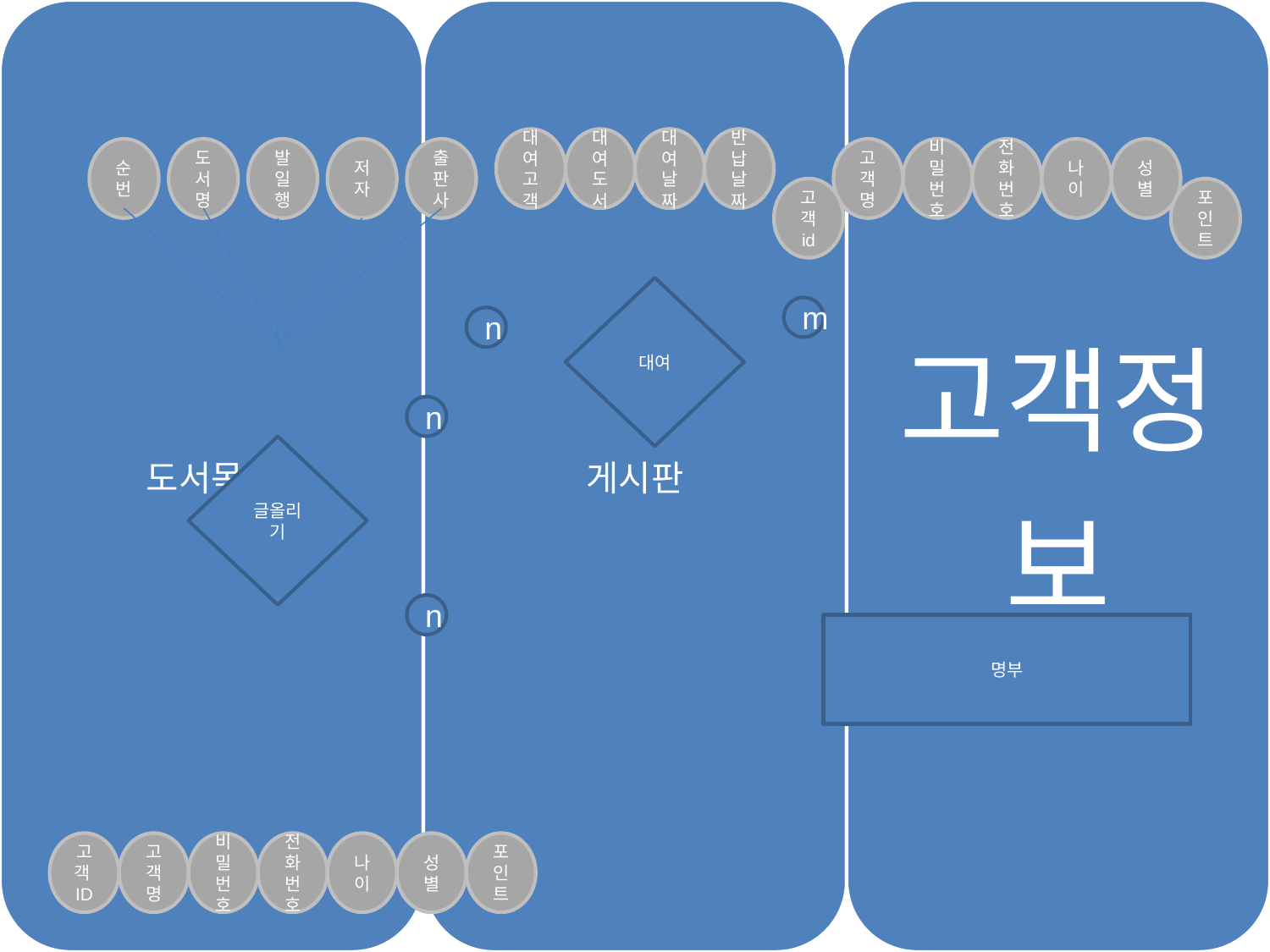

고객정보
게시판
도서목록
대여고객
대여도서
대여날짜
반납날짜
순번
도서명
발일행
저자
출판사
고객명
비밀번호
전화번호
나이
성별
고객 id
포인트
대여
m
n
n
글올리기
n
명부
고객ID
고객명
비밀번호
전화번호
나이
성별
포인트